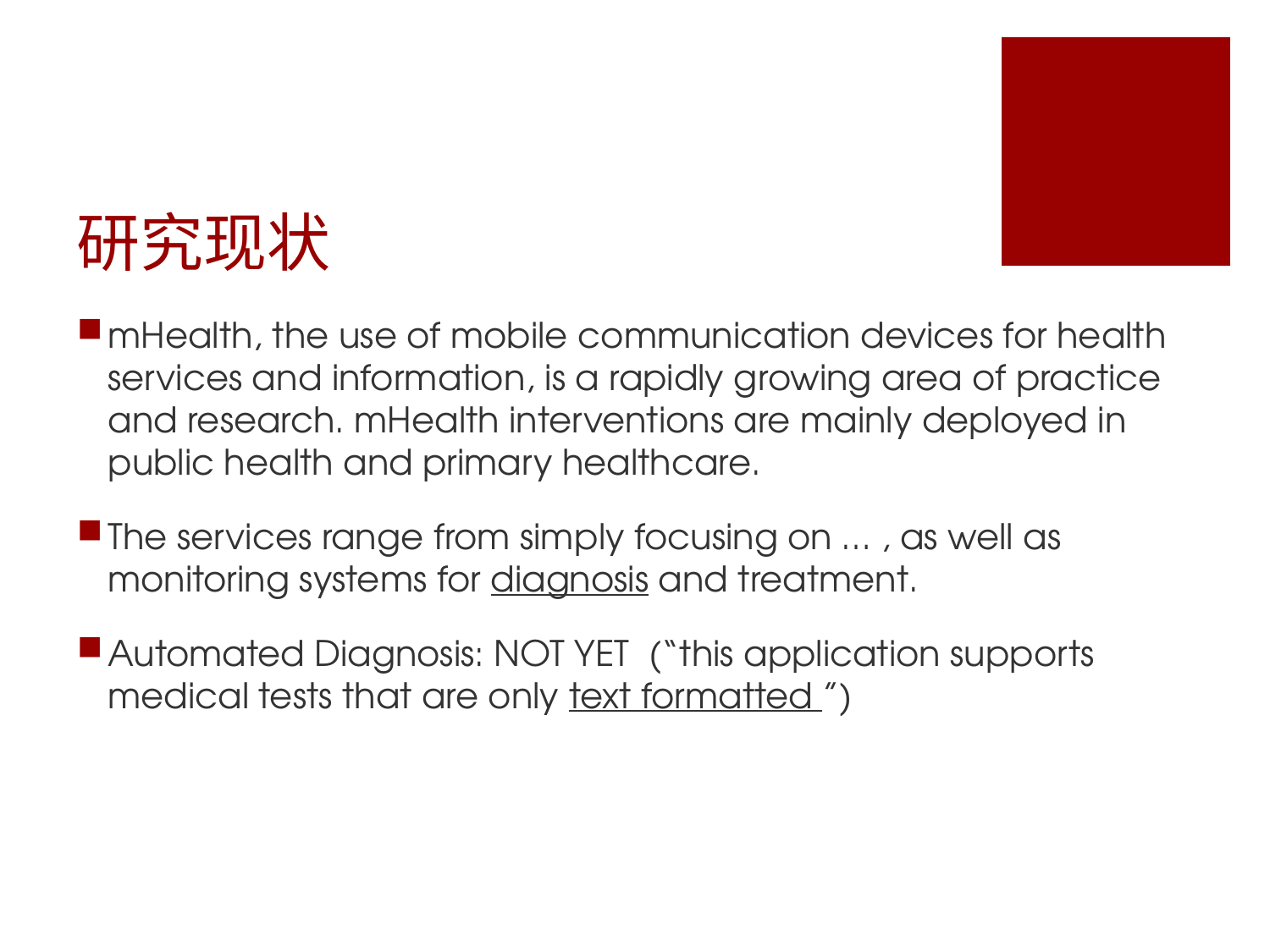

# 研究现状
mHealth, the use of mobile communication devices for health services and information, is a rapidly growing area of practice and research. mHealth interventions are mainly deployed in public health and primary healthcare.
The services range from simply focusing on … , as well as monitoring systems for diagnosis and treatment.
Automated Diagnosis: NOT YET  (“this application supports medical tests that are only text formatted ”)